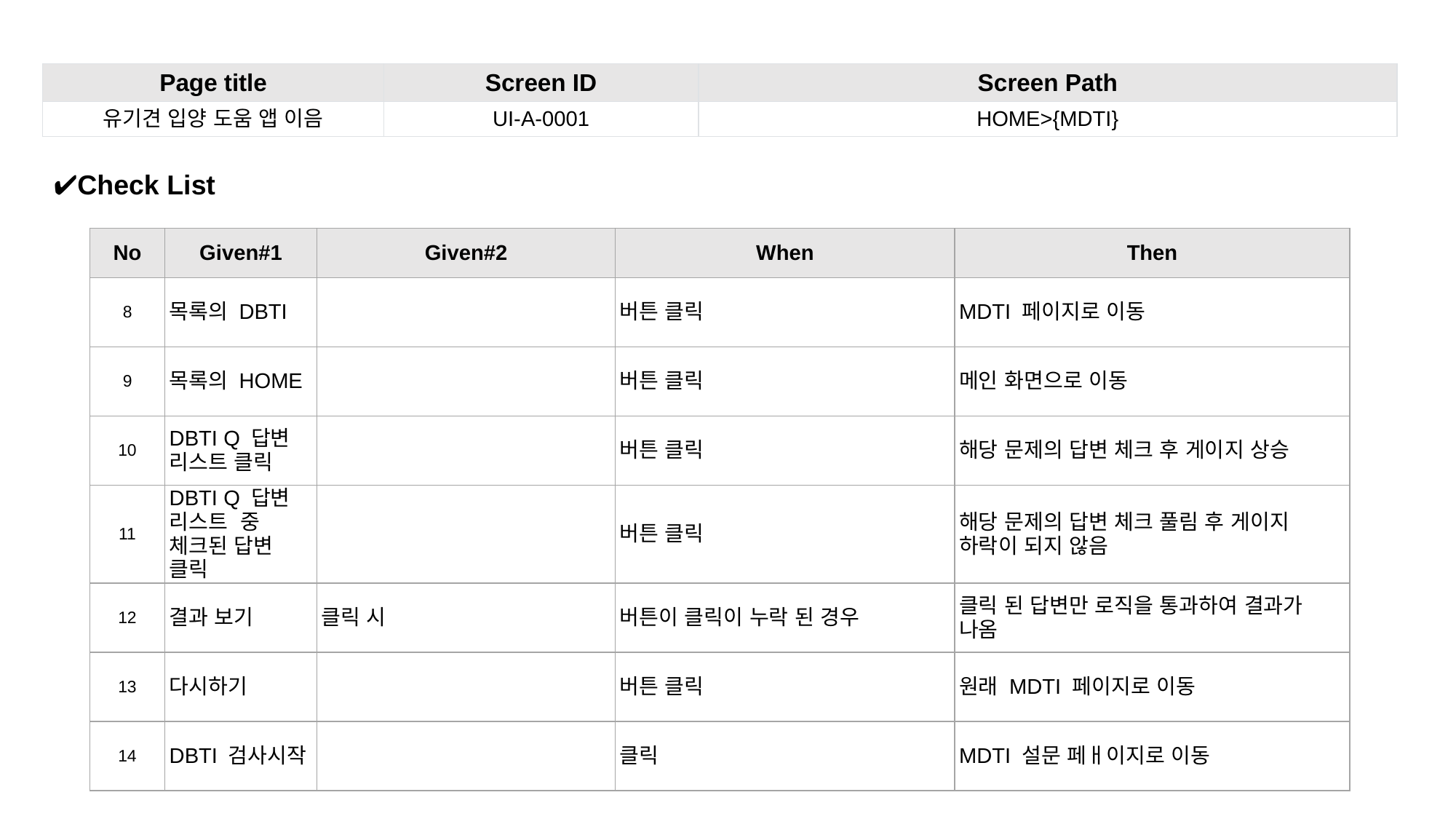

| Page title | Screen ID | Screen Path |
| --- | --- | --- |
| 유기견 입양 도움 앱 이음 | UI-A-0001 | HOME>{MDTI} |
✔Check List

| No | Given#1 | Given#2 | When | Then |
| --- | --- | --- | --- | --- |
| 8 | 목록의 DBTI |  | 버튼 클릭 | MDTI 페이지로 이동 |
| 9 | 목록의 HOME |  | 버튼 클릭 | 메인 화면으로 이동 |
| 10 | DBTI Q 답변 리스트 클릭 |  | 버튼 클릭 | 해당 문제의 답변 체크 후 게이지 상승 |
| 11 | DBTI Q 답변 리스트 중 체크된 답변 클릭 |  | 버튼 클릭 | 해당 문제의 답변 체크 풀림 후 게이지 하락이 되지 않음 |
| 12 | 결과 보기 | 클릭 시 | 버튼이 클릭이 누락 된 경우 | 클릭 된 답변만 로직을 통과하여 결과가 나옴 |
| 13 | 다시하기 |  | 버튼 클릭 | 원래 MDTI 페이지로 이동 |
| 14 | DBTI 검사시작 |  | 클릭 | MDTI 설문 페ㅐ이지로 이동 |